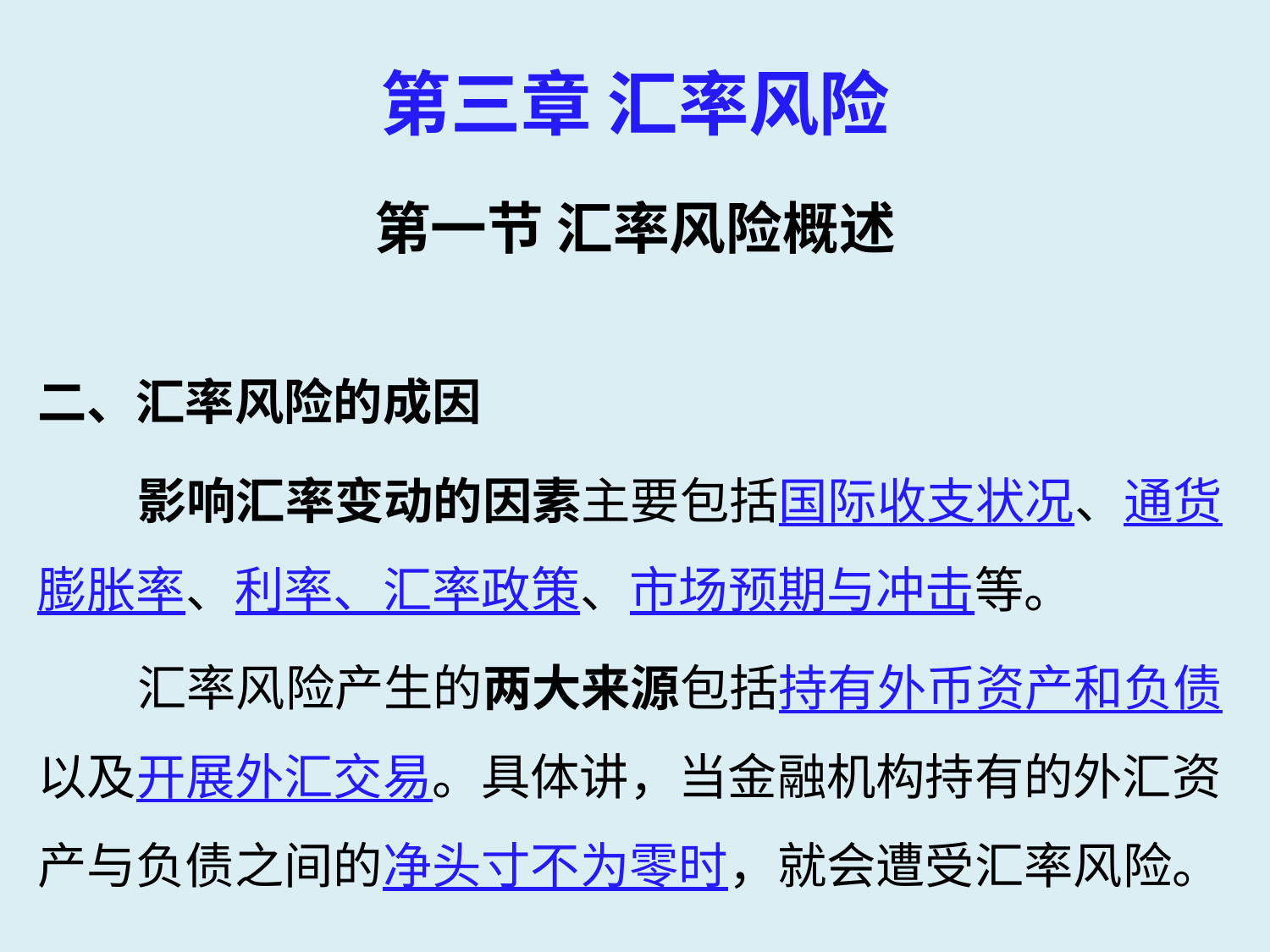

# 第三章 汇率风险
第一节 汇率风险概述

二、汇率风险的成因
        影响汇率变动的因素主要包括国际收支状况、通货膨胀率、利率、汇率政策、市场预期与冲击等。
        汇率风险产生的两大来源包括持有外币资产和负债以及开展外汇交易。具体讲，当金融机构持有的外汇资产与负债之间的净头寸不为零时，就会遭受汇率风险。